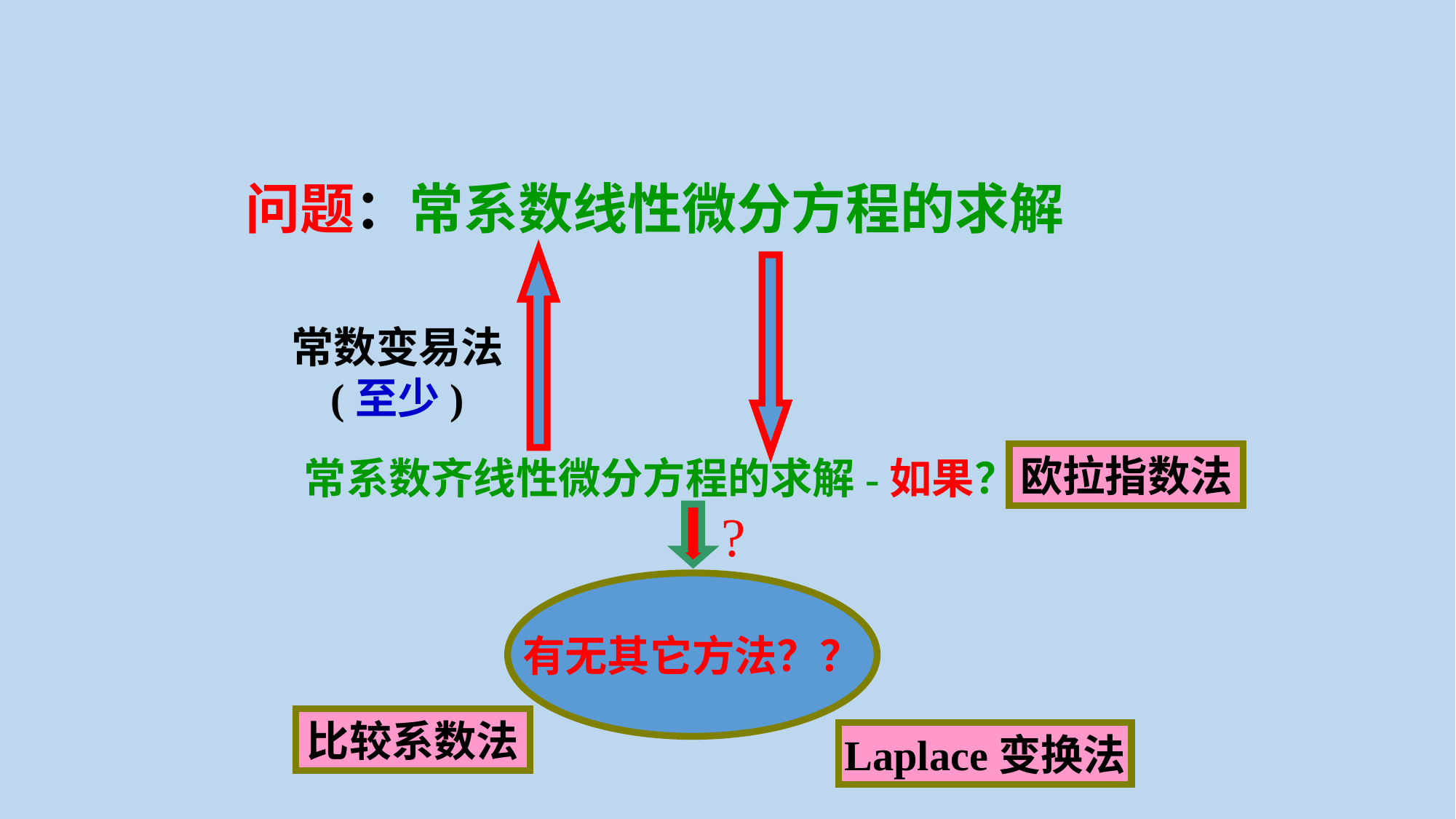

问题：常系数线性微分方程的求解

常数变易法
(至少)
欧拉指数法
常系数齐线性微分方程的求解-如果？
?

有无其它方法？？
比较系数法
Laplace变换法